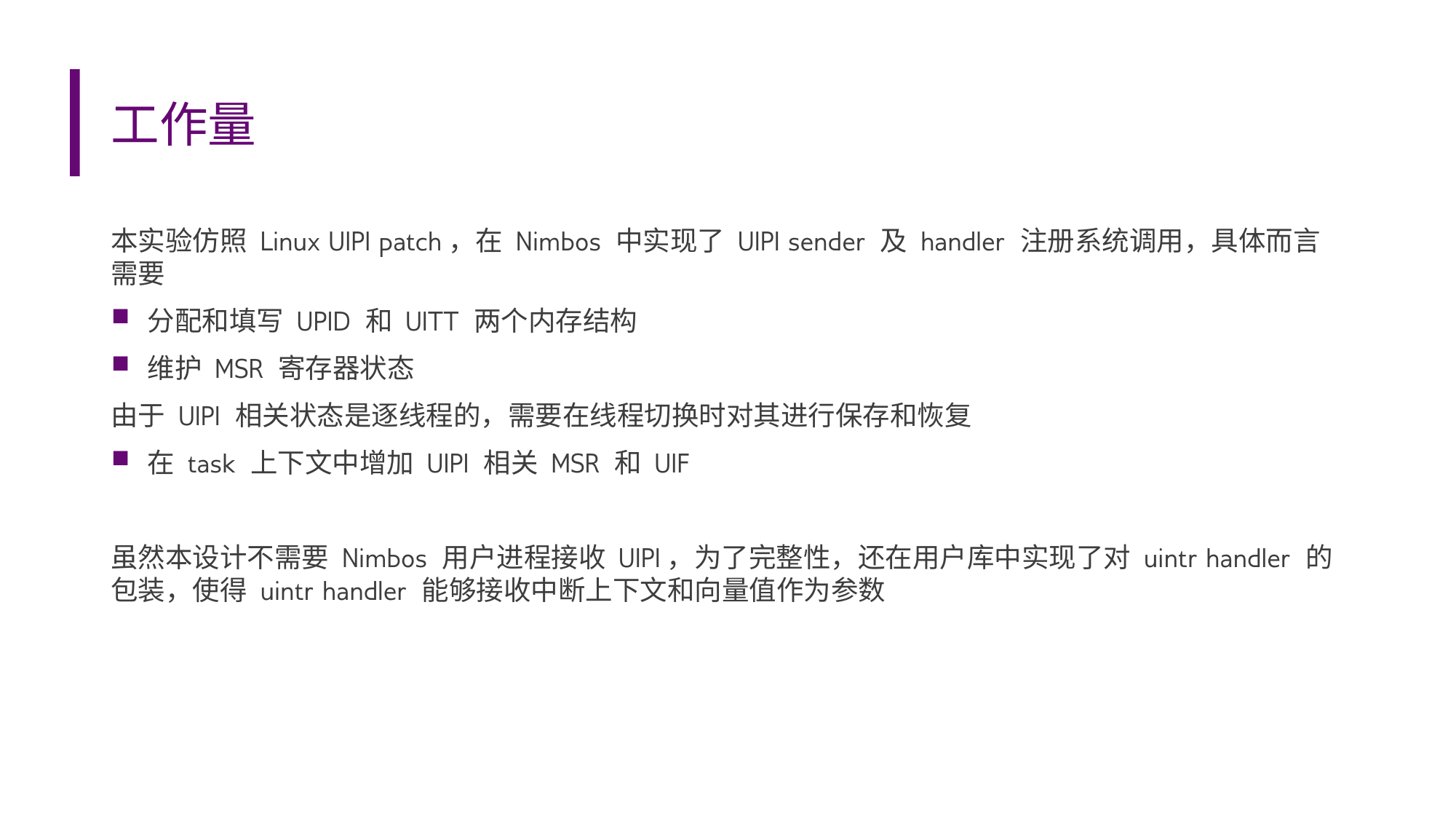

# 工作量
本实验仿照 Linux UIPI patch，在 Nimbos 中实现了 UIPI sender 及 handler 注册系统调用，具体而言需要
分配和填写 UPID 和 UITT 两个内存结构
维护 MSR 寄存器状态
由于 UIPI 相关状态是逐线程的，需要在线程切换时对其进行保存和恢复
在 task 上下文中增加 UIPI 相关 MSR 和 UIF

虽然本设计不需要 Nimbos 用户进程接收 UIPI，为了完整性，还在用户库中实现了对 uintr handler 的包装，使得 uintr handler 能够接收中断上下文和向量值作为参数